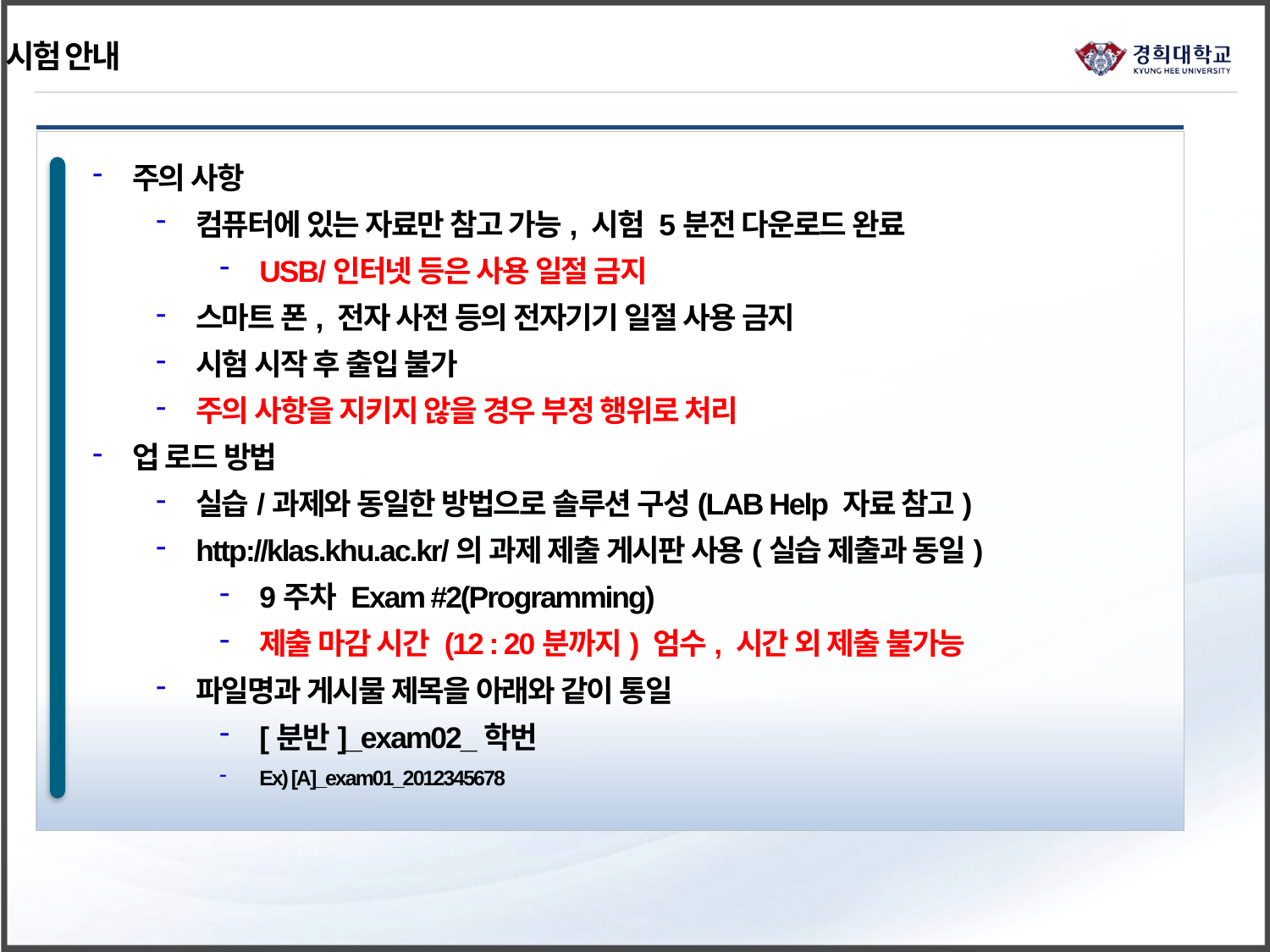

시험 안내

주의 사항
컴퓨터에 있는 자료만 참고 가능, 시험 5분전 다운로드 완료
USB/인터넷 등은 사용 일절 금지
스마트 폰, 전자 사전 등의 전자기기 일절 사용 금지
시험 시작 후 출입 불가
주의 사항을 지키지 않을 경우 부정 행위로 처리
업 로드 방법
실습/과제와 동일한 방법으로 솔루션 구성(LAB Help 자료 참고)
http://klas.khu.ac.kr/의 과제 제출 게시판 사용(실습 제출과 동일)
9주차 Exam #2(Programming)
제출 마감 시간 (12 : 20분까지) 엄수, 시간 외 제출 불가능
파일명과 게시물 제목을 아래와 같이 통일
[분반]_exam02_학번
Ex) [A]_exam01_2012345678